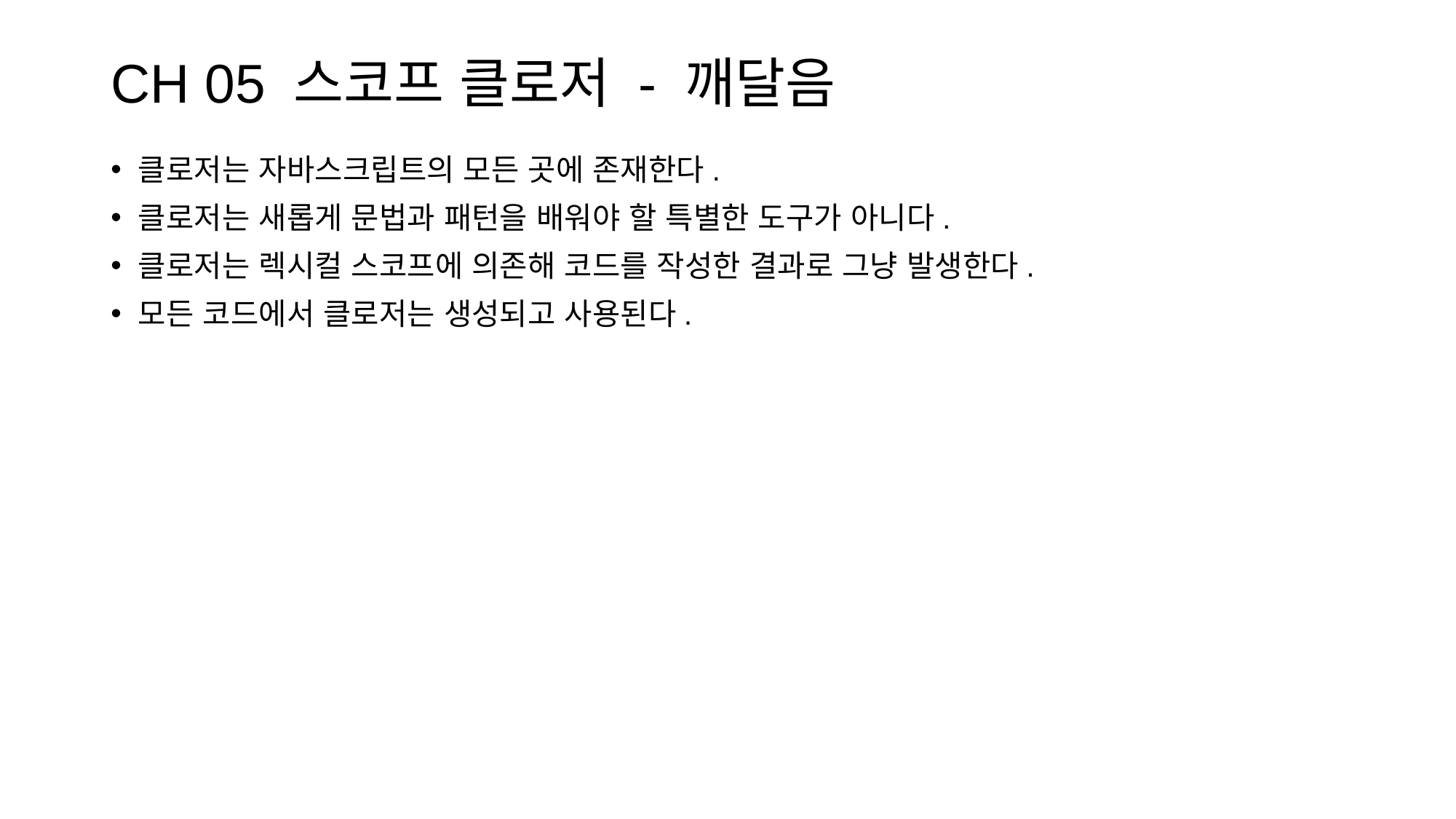

# CH 05 스코프 클로저 - 깨달음
클로저는 자바스크립트의 모든 곳에 존재한다.
클로저는 새롭게 문법과 패턴을 배워야 할 특별한 도구가 아니다.
클로저는 렉시컬 스코프에 의존해 코드를 작성한 결과로 그냥 발생한다.
모든 코드에서 클로저는 생성되고 사용된다.